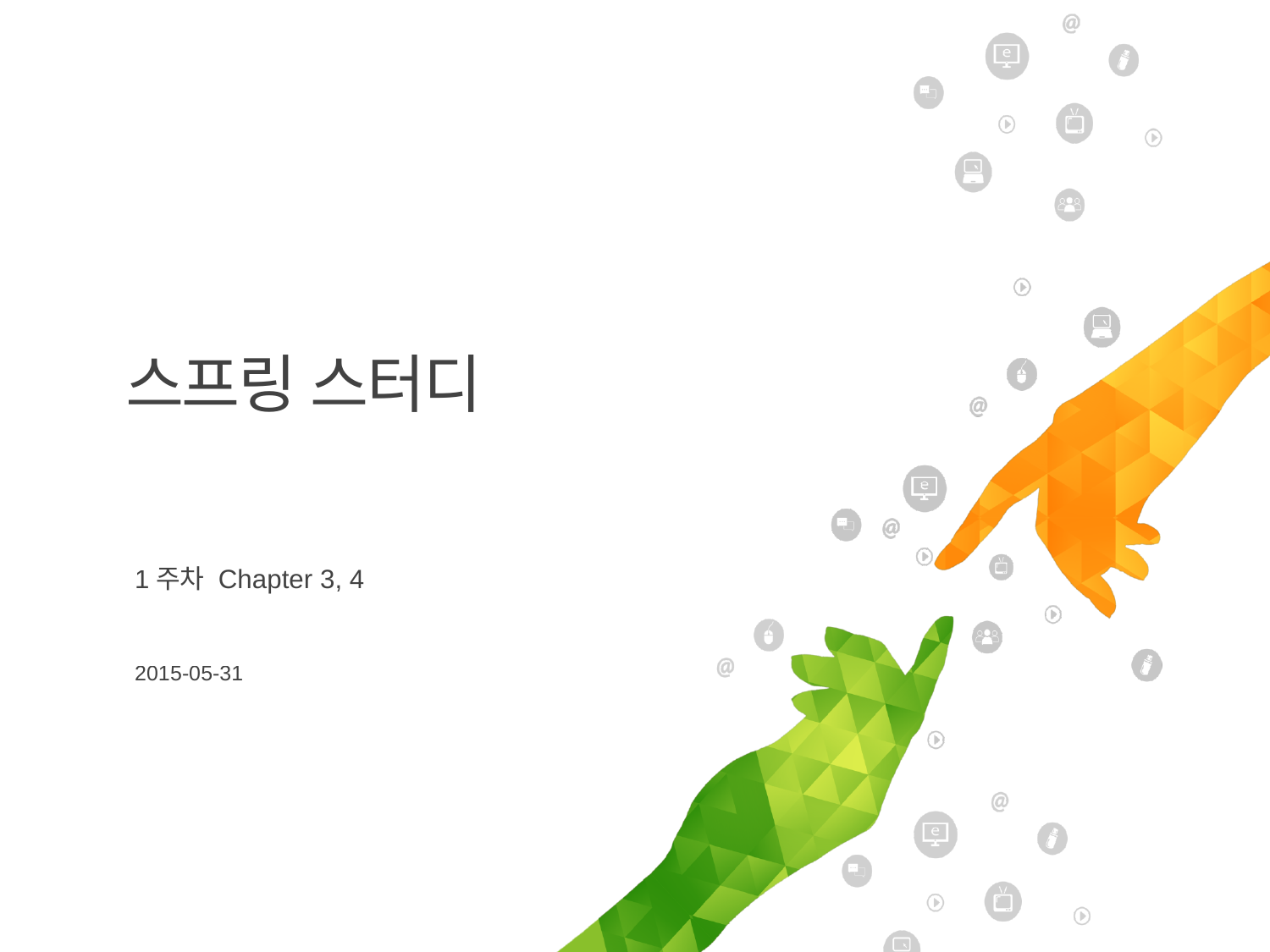

스프링 스터디
1주차 Chapter 3, 4
2015-05-31